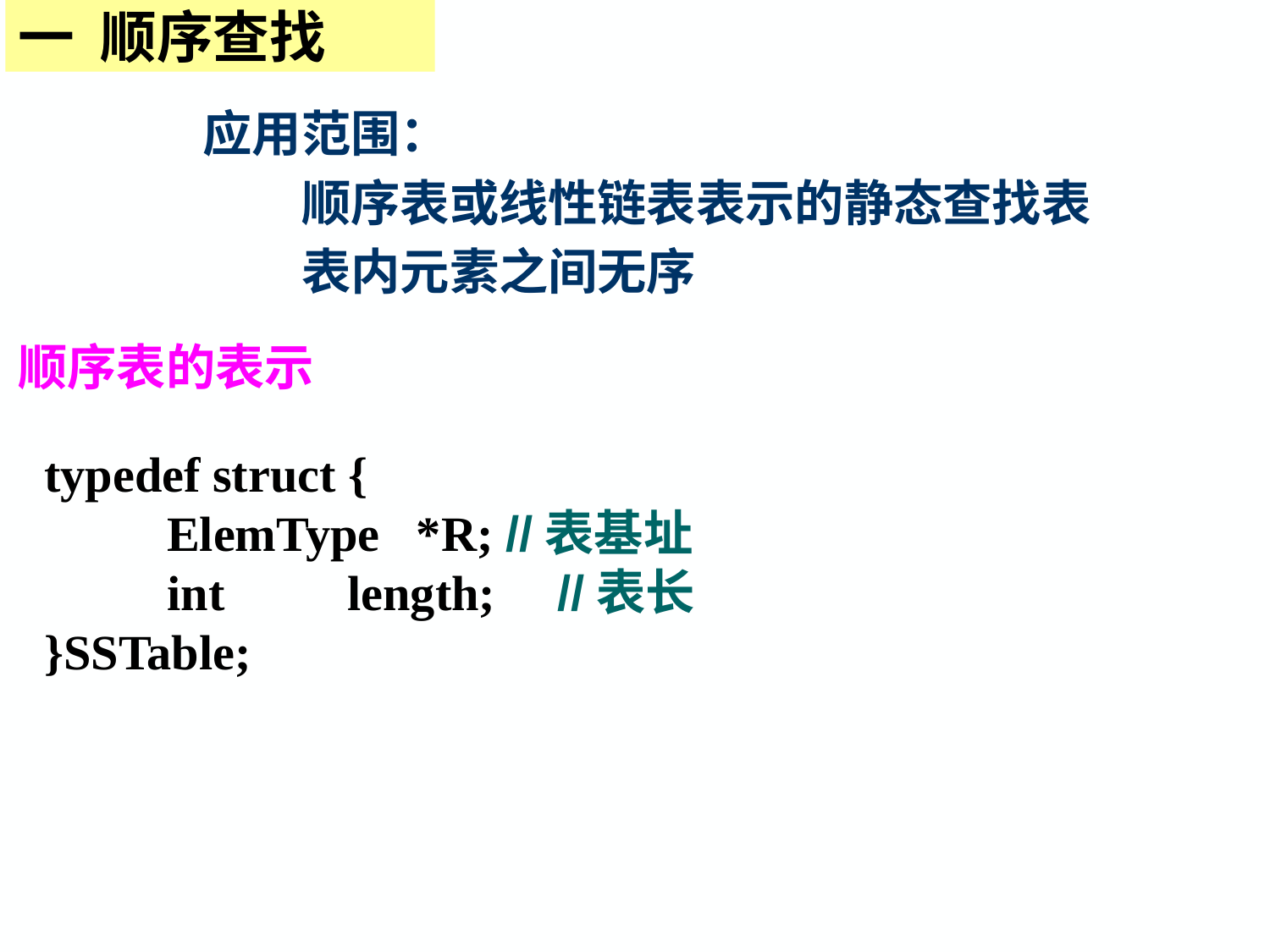

一  顺序查找
应用范围：
　　顺序表或线性链表表示的静态查找表
　　表内元素之间无序

顺序表的表示
typedef struct {
          ElemType   *R; //表基址
          int          length;     //表长
}SSTable;